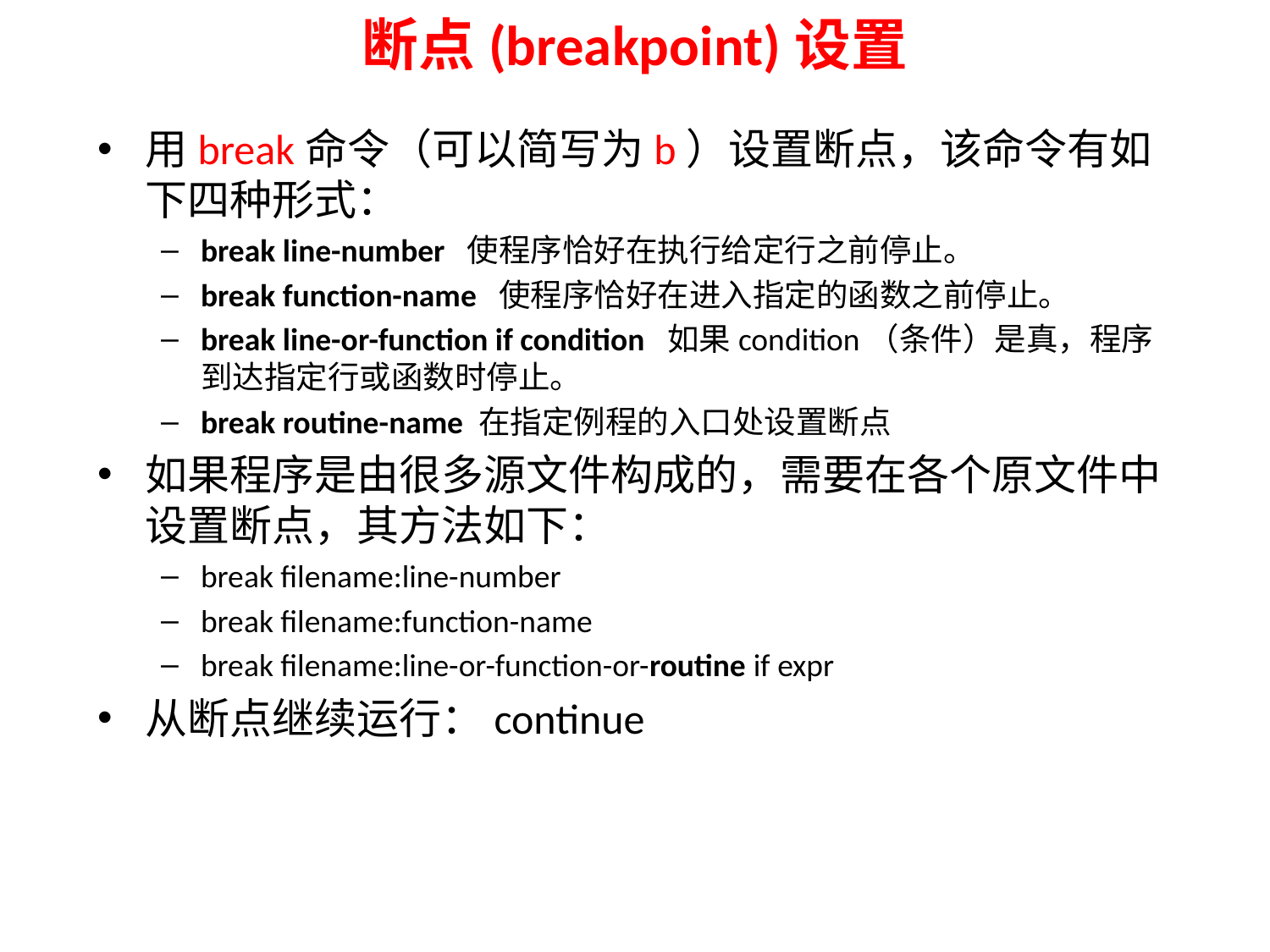

# 断点(breakpoint)设置
用break命令（可以简写为b）设置断点，该命令有如下四种形式：
break line-number  使程序恰好在执行给定行之前停止。
break function-name  使程序恰好在进入指定的函数之前停止。
break line-or-function if condition  如果condition（条件）是真，程序到达指定行或函数时停止。
break routine-name 在指定例程的入口处设置断点
如果程序是由很多源文件构成的，需要在各个原文件中设置断点，其方法如下：
break filename:line-number
break filename:function-name
break filename:line-or-function-or-routine if expr
从断点继续运行：continue